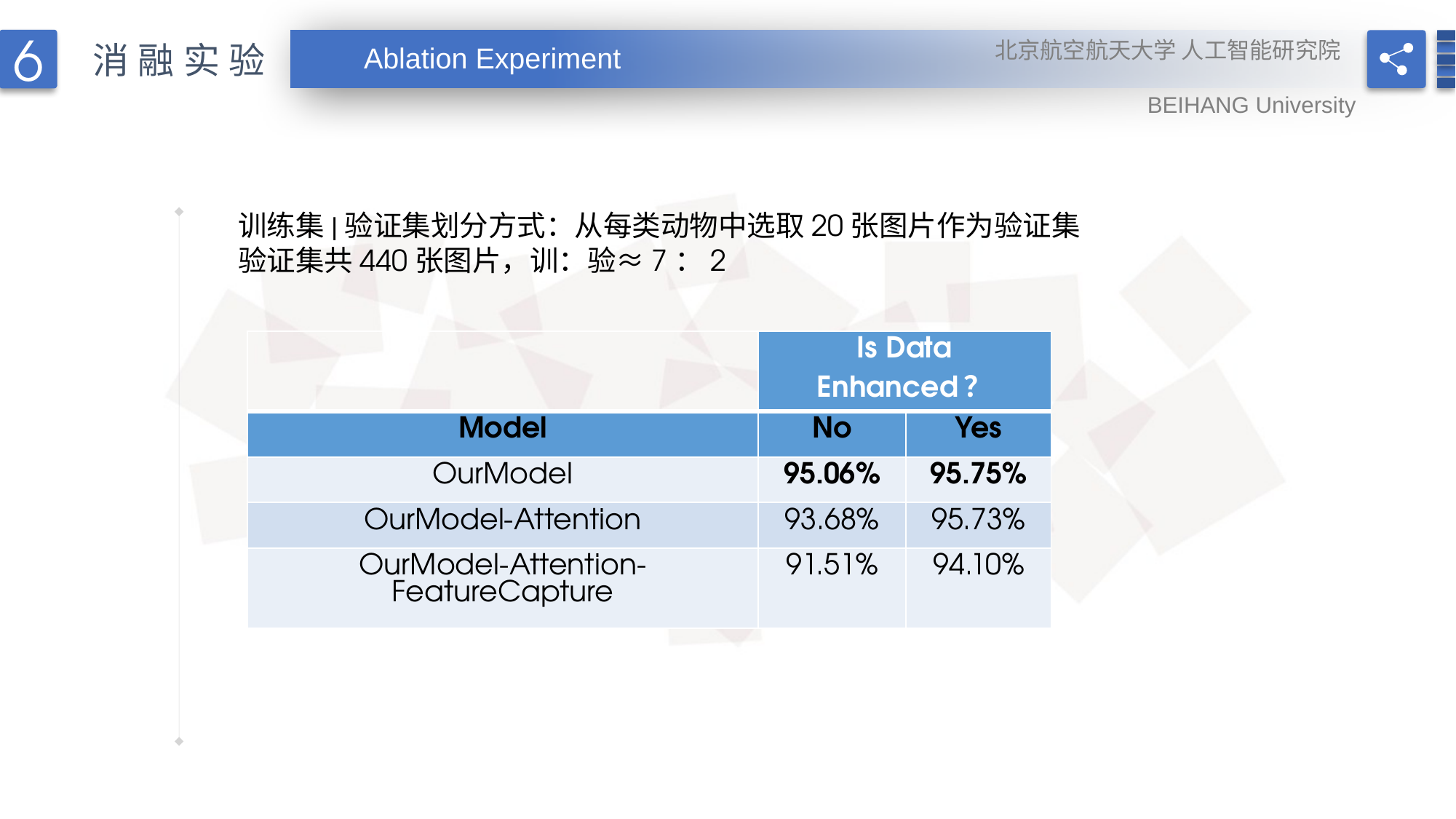

6
北京航空航天大学 人工智能研究院
BEIHANG University

消融实验
Ablation Experiment
训练集|验证集划分方式：从每类动物中选取20张图片作为验证集
验证集共440张图片，训：验≈7：2
|  | Is Data Enhanced？ |  |
| --- | --- | --- |
| Model | No | Yes |
| OurModel | 95.06% | 95.75% |
| OurModel-Attention | 93.68% | 95.73% |
| OurModel-Attention-FeatureCapture | 91.51% | 94.10% |